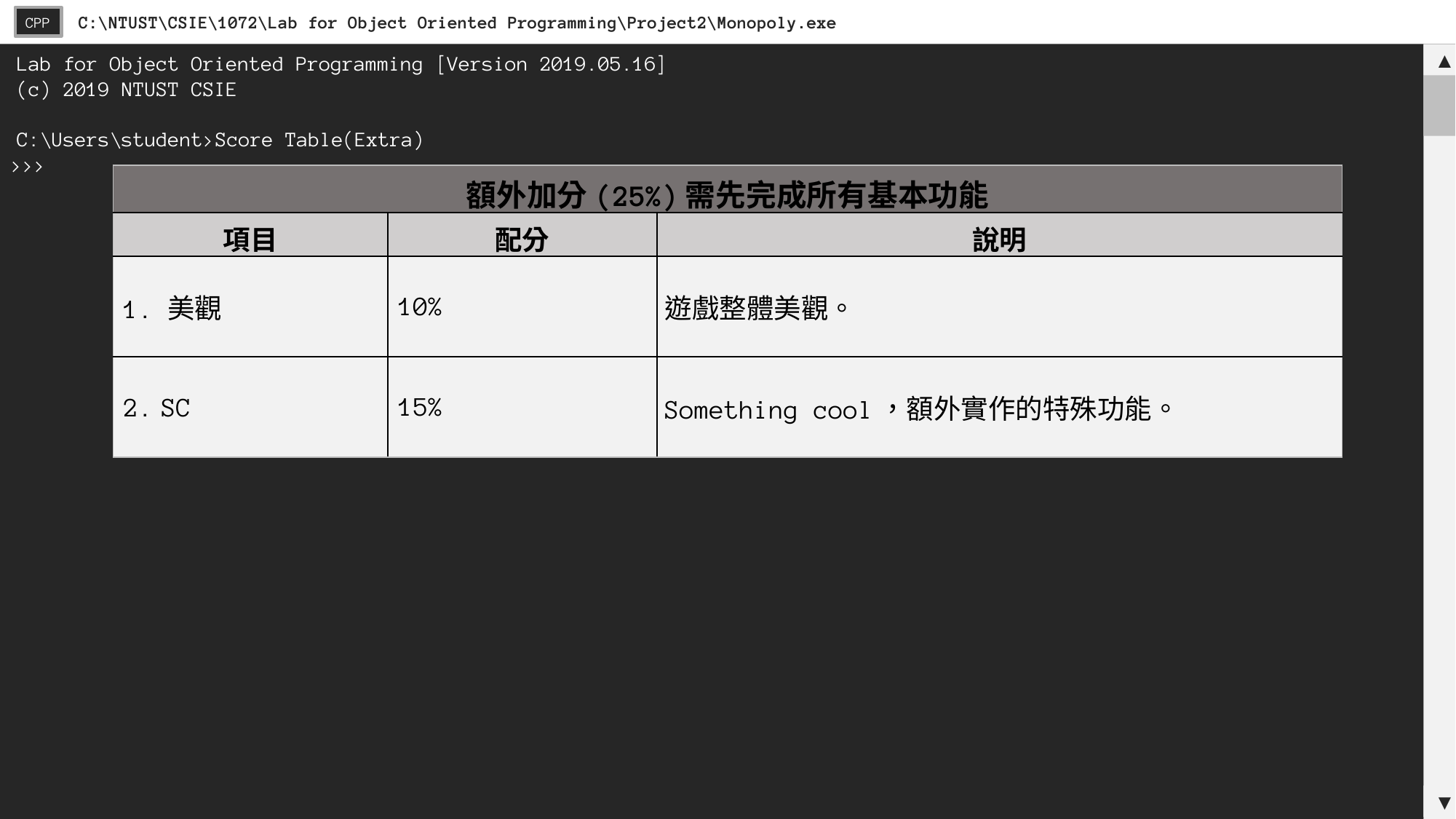

C:\NTUST\CSIE\1072\Lab for Object Oriented Programming\Project2\Monopoly.exe
CPP
Lab for Object Oriented Programming [Version 2019.05.16]
(c) 2019 NTUST CSIE

C:\Users\student>

▲

Score Table(Extra)
>>>
| 額外加分(25%)需先完成所有基本功能 |  |  |
| --- | --- | --- |
| 項目 | 配分 | 說明 |
| 1. 美觀 | 10% | 遊戲整體美觀。 |
| 2. SC | 15% | Something cool，額外實作的特殊功能。 |
▼